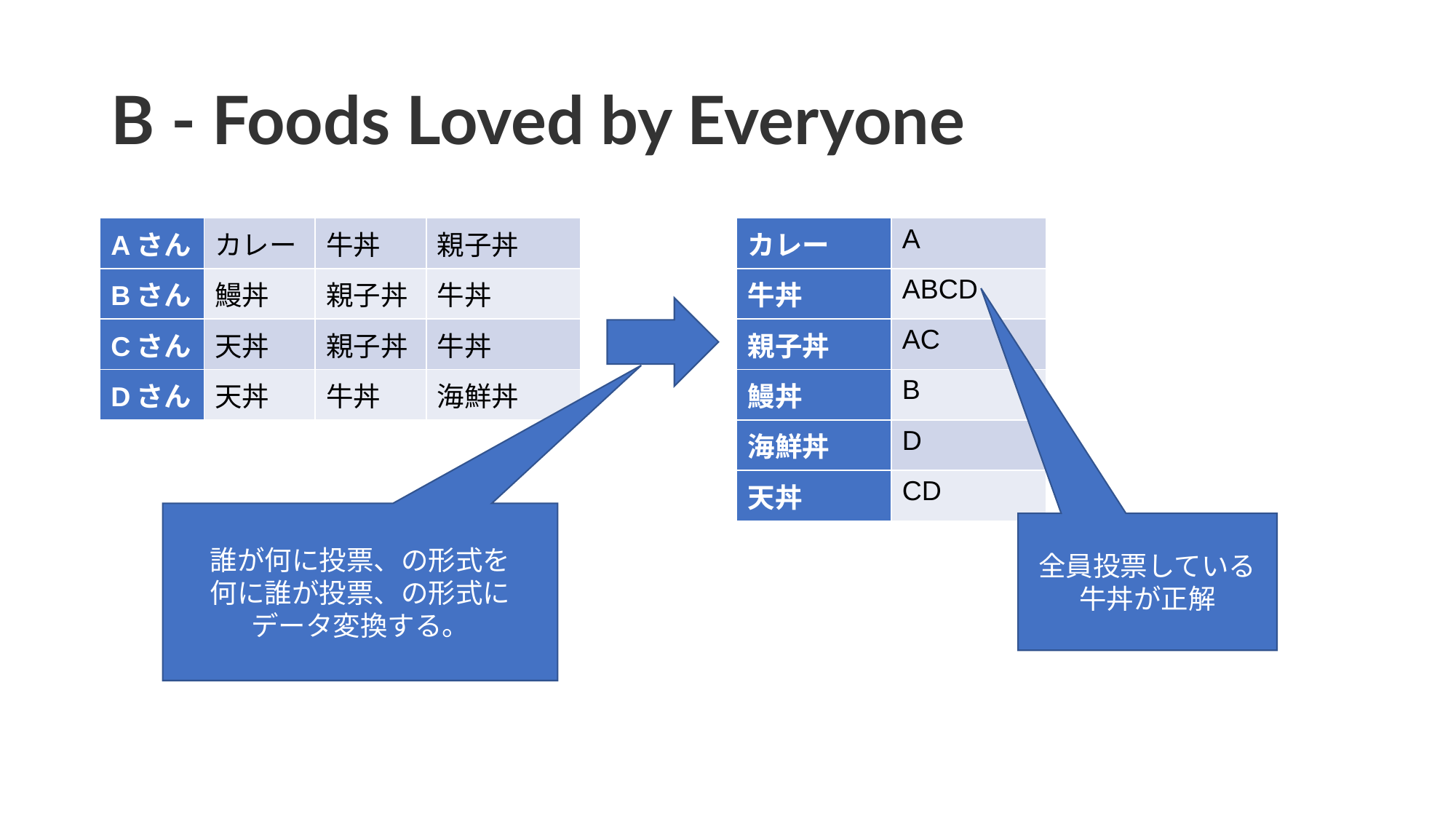

# B - Foods Loved by Everyone
| Aさん | カレー | 牛丼 | 親子丼 |
| --- | --- | --- | --- |
| Bさん | 鰻丼 | 親子丼 | 牛丼 |
| Cさん | 天丼 | 親子丼 | 牛丼 |
| Dさん | 天丼 | 牛丼 | 海鮮丼 |
| カレー | A |
| --- | --- |
| 牛丼 | ABCD |
| 親子丼 | AC |
| 鰻丼 | B |
| 海鮮丼 | D |
| 天丼 | CD |

誰が何に投票、の形式を
何に誰が投票、の形式に
データ変換する。
全員投票している牛丼が正解